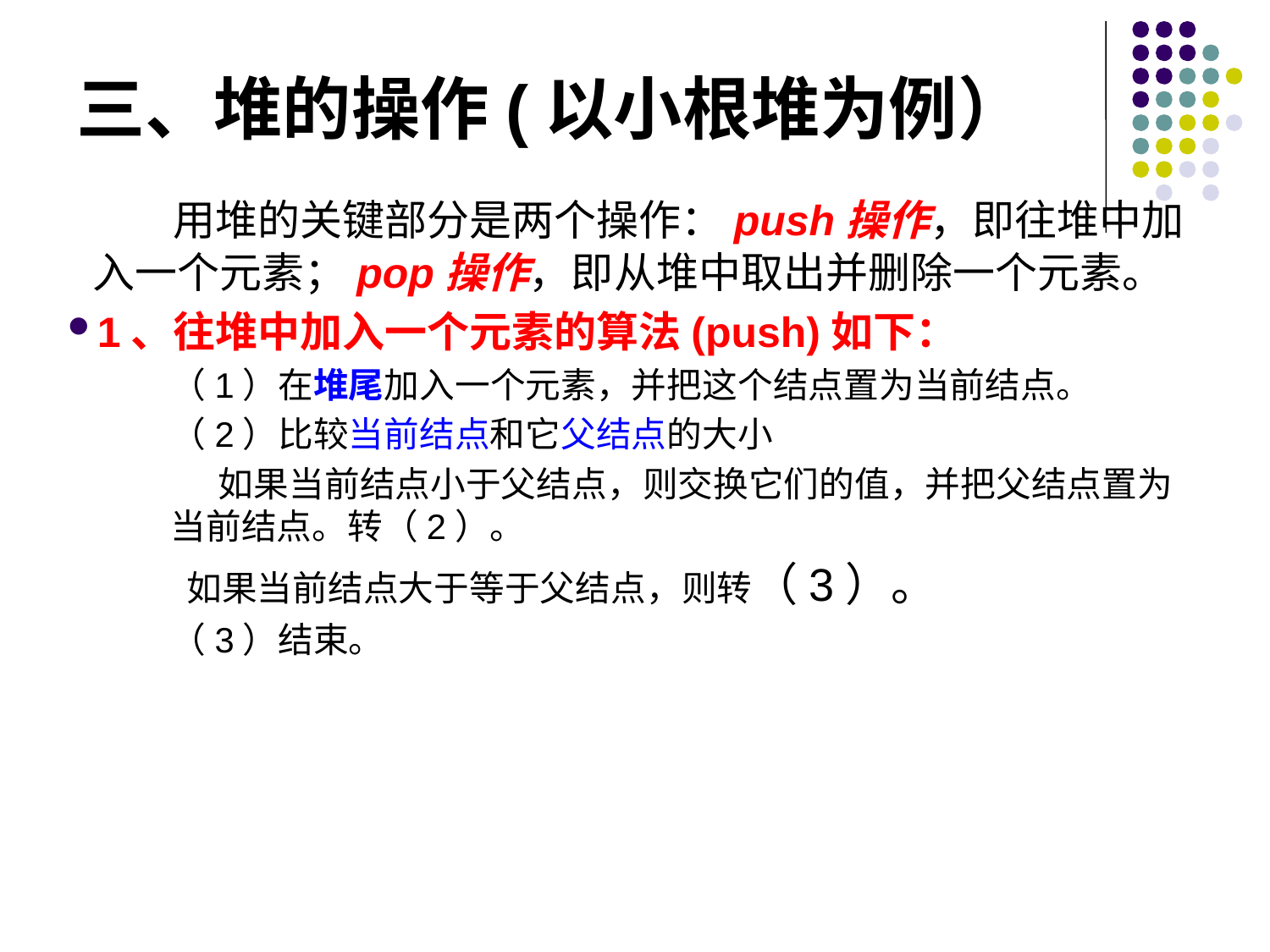

# 三、堆的操作(以小根堆为例）
　　用堆的关键部分是两个操作：push操作，即往堆中加入一个元素；pop操作，即从堆中取出并删除一个元素。
1、往堆中加入一个元素的算法(push)如下：
	（1）在堆尾加入一个元素，并把这个结点置为当前结点。
	（2）比较当前结点和它父结点的大小
	     如果当前结点小于父结点，则交换它们的值，并把父结点置为当前结点。转（2）。
      如果当前结点大于等于父结点，则转（3）。
	（3）结束。